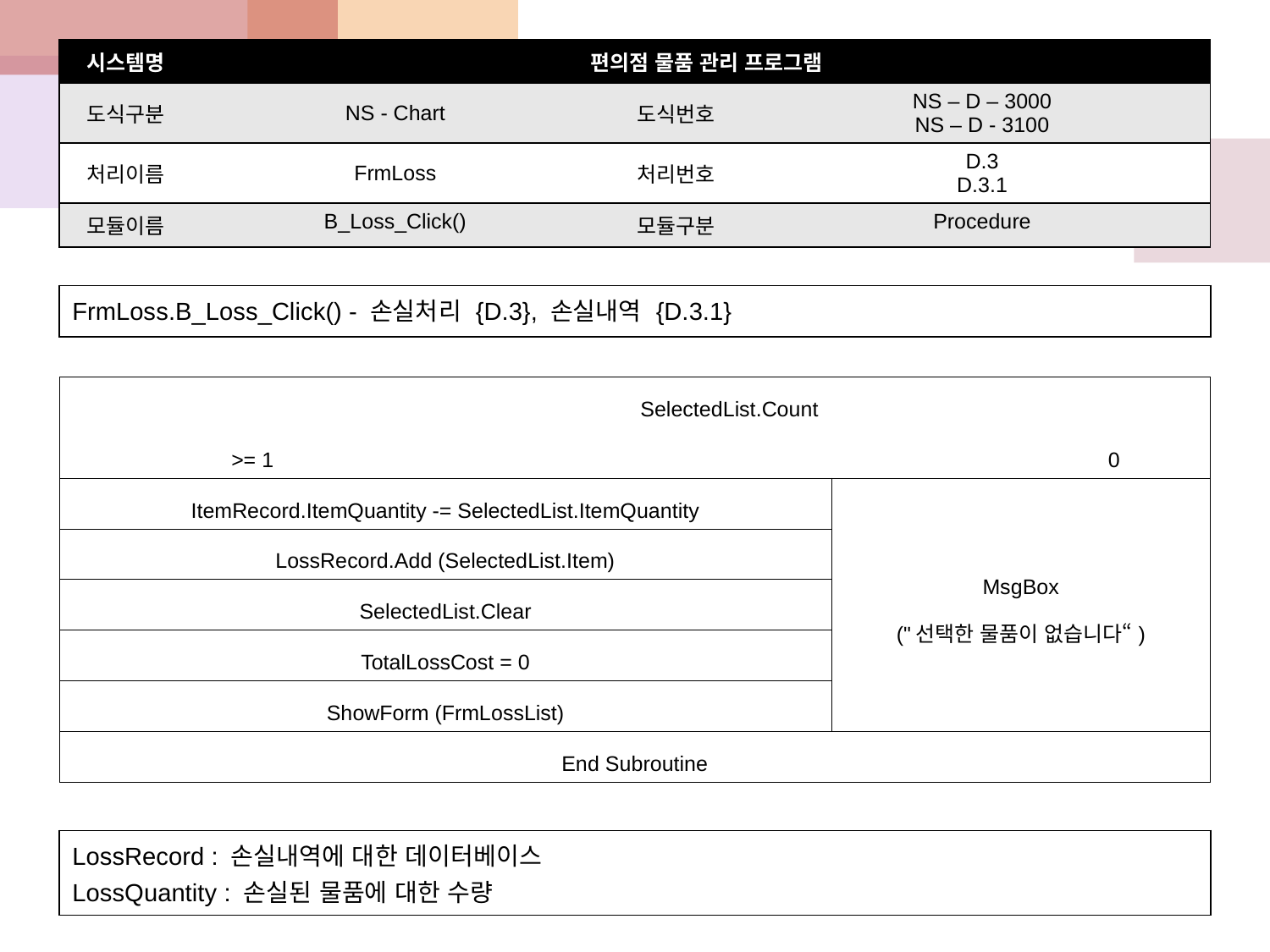

| 시스템명 | 편의점 물품 관리 프로그램 |  |  |
| --- | --- | --- | --- |
| 도식구분 | NS - Chart | 도식번호 | NS – D – 3000 NS – D - 3100 |
| 처리이름 | FrmLoss | 처리번호 | D.3 D.3.1 |
| 모듈이름 | B\_Loss\_Click() | 모듈구분 | Procedure |
| FrmLoss.B\_Loss\_Click() - 손실처리 {D.3}, 손실내역 {D.3.1} |
| --- |
|  | SelectedList.Count |  |  |
| --- | --- | --- | --- |
| >= 1 |  |  | 0 |
| ItemRecord.ItemQuantity -= SelectedList.ItemQuantity |  | MsgBox ("선택한 물품이 없습니다“) |  |
| LossRecord.Add (SelectedList.Item) |  |  |  |
| SelectedList.Clear |  |  |  |
| TotalLossCost = 0 |  |  |  |
| ShowForm (FrmLossList) |  |  |  |
| End Subroutine |  |  |  |
| LossRecord : 손실내역에 대한 데이터베이스 LossQuantity : 손실된 물품에 대한 수량 |
| --- |